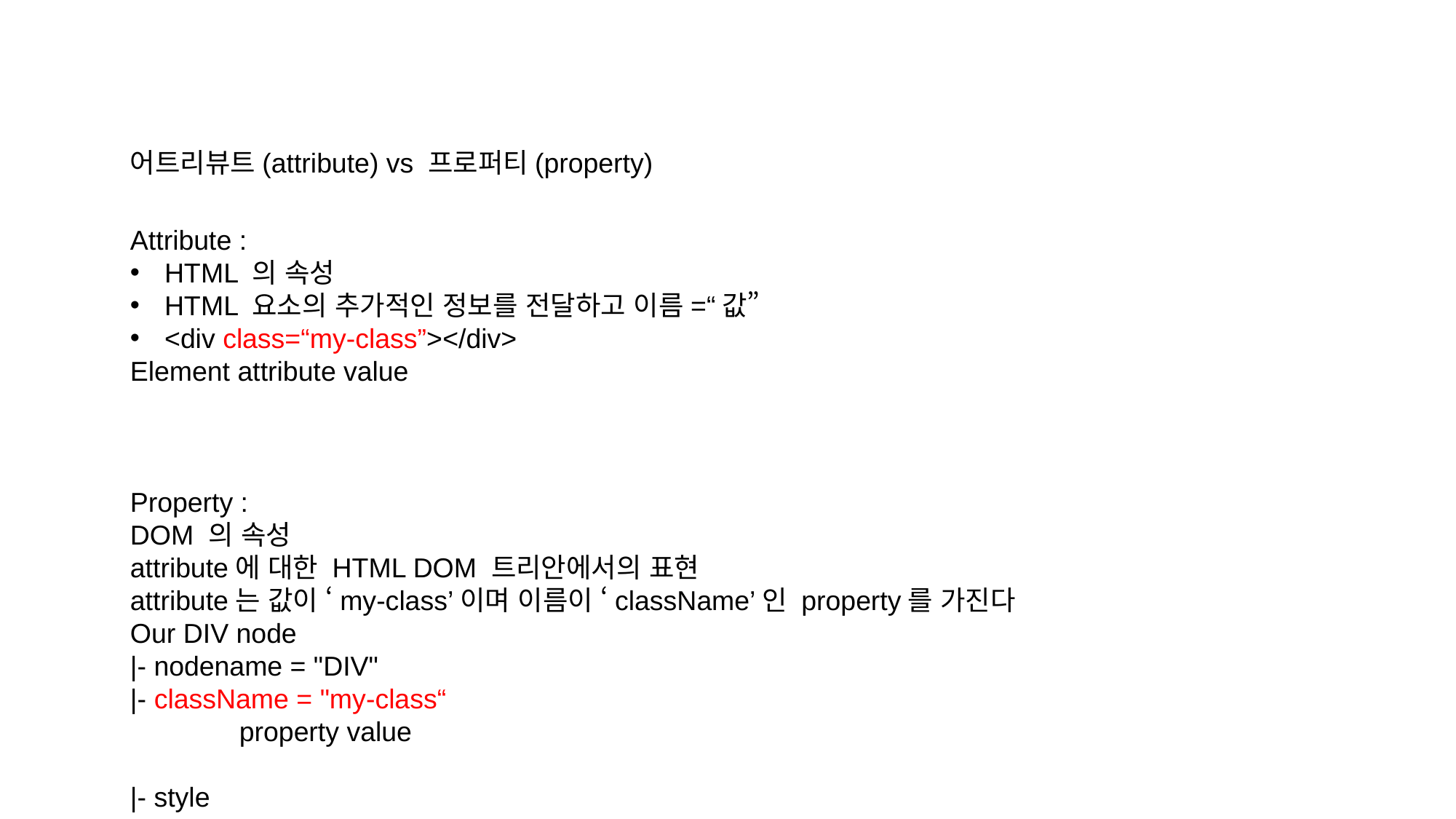

어트리뷰트(attribute) vs 프로퍼티(property)
Attribute :
HTML 의 속성
HTML 요소의 추가적인 정보를 전달하고 이름=“값”
<div class=“my-class”></div>
Element attribute value

Property :
DOM 의 속성
attribute에 대한 HTML DOM 트리안에서의 표현
attribute는 값이 ‘my-class’이며 이름이 ‘className’인 property를 가진다
Our DIV node
|- nodename = "DIV"
|- className = "my-class“
	property value

|- style
    |- . . .
|- . . .